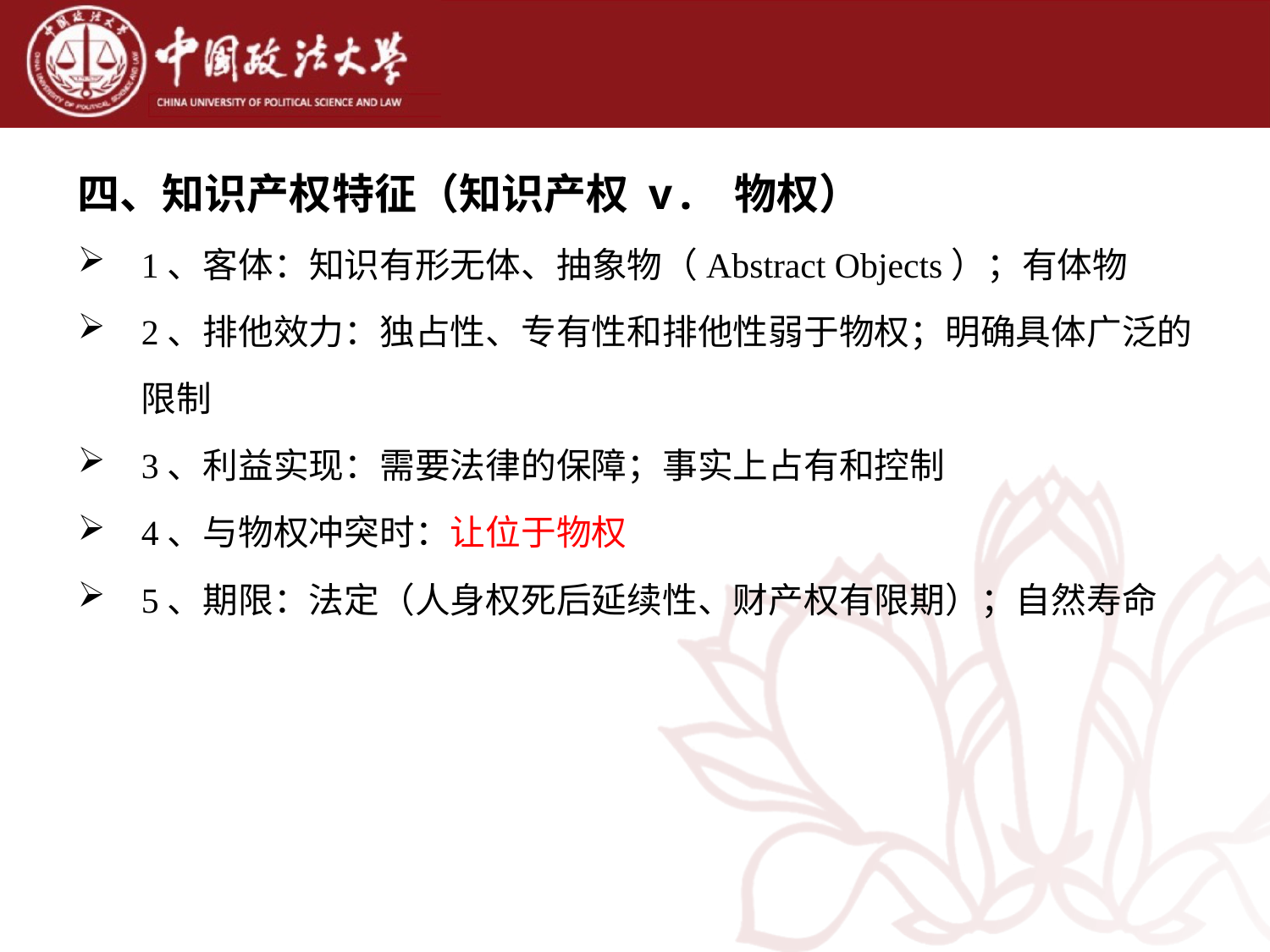

四、知识产权特征（知识产权 v. 物权）
1、客体：知识有形无体、抽象物（Abstract Objects）；有体物
2、排他效力：独占性、专有性和排他性弱于物权；明确具体广泛的限制
3、利益实现：需要法律的保障；事实上占有和控制
4、与物权冲突时：让位于物权
5、期限：法定（人身权死后延续性、财产权有限期）；自然寿命